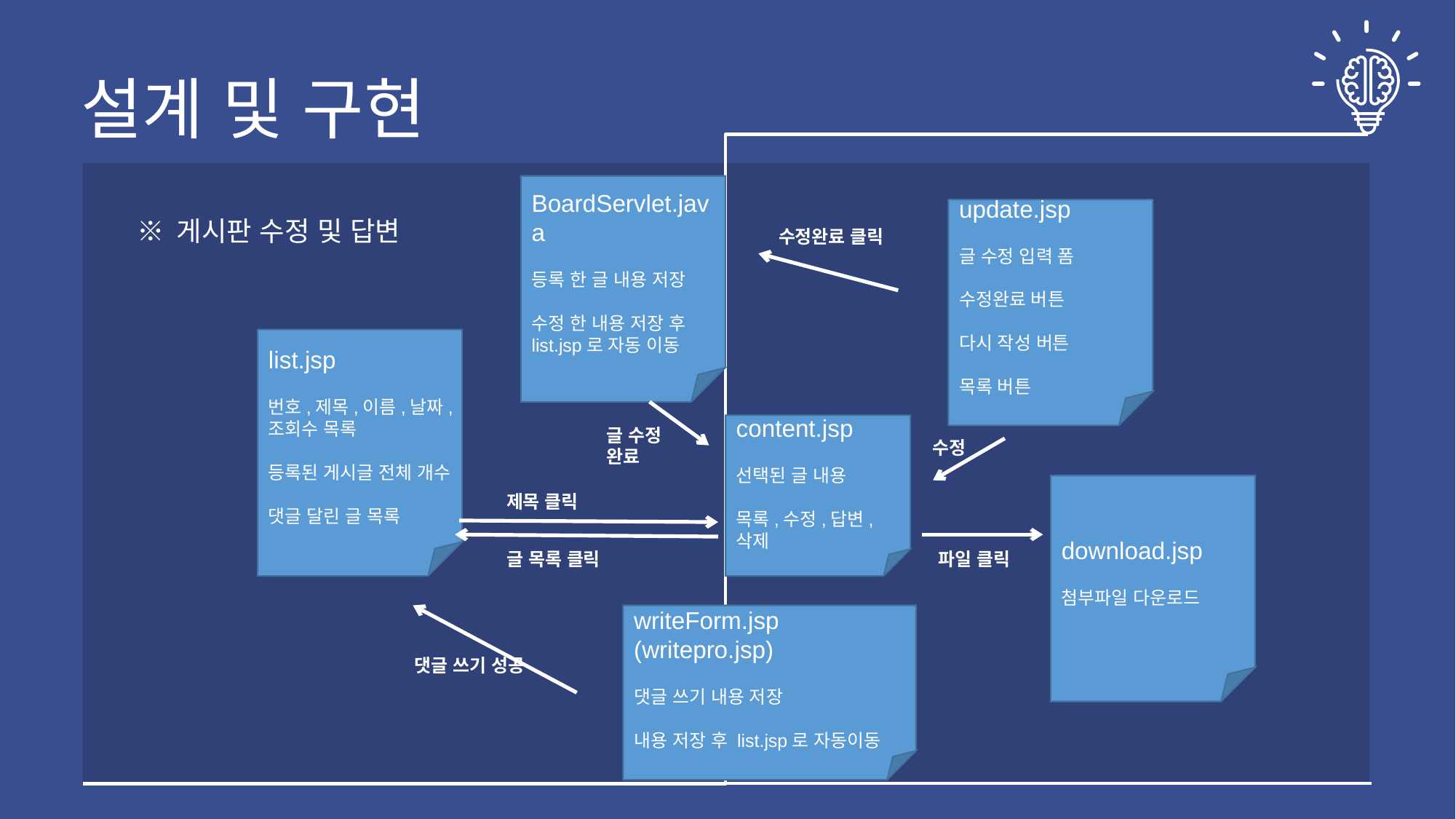

설계 및 구현

BoardServlet.java

등록 한 글 내용 저장

수정 한 내용 저장 후 list.jsp로 자동 이동
update.jsp

글 수정 입력 폼

수정완료 버튼

다시 작성 버튼

목록 버튼
※ 게시판 수정 및 답변
수정완료 클릭
list.jsp

번호,제목,이름,날짜,조회수 목록

등록된 게시글 전체 개수

댓글 달린 글 목록
content.jsp

선택된 글 내용

목록,수정,답변,삭제
글 수정 완료
수정
download.jsp

첨부파일 다운로드
 제목 클릭
 글 목록 클릭
 파일 클릭

writeForm.jsp
(writepro.jsp)

댓글 쓰기 내용 저장

내용 저장 후 list.jsp로 자동이동

 댓글 쓰기 성공